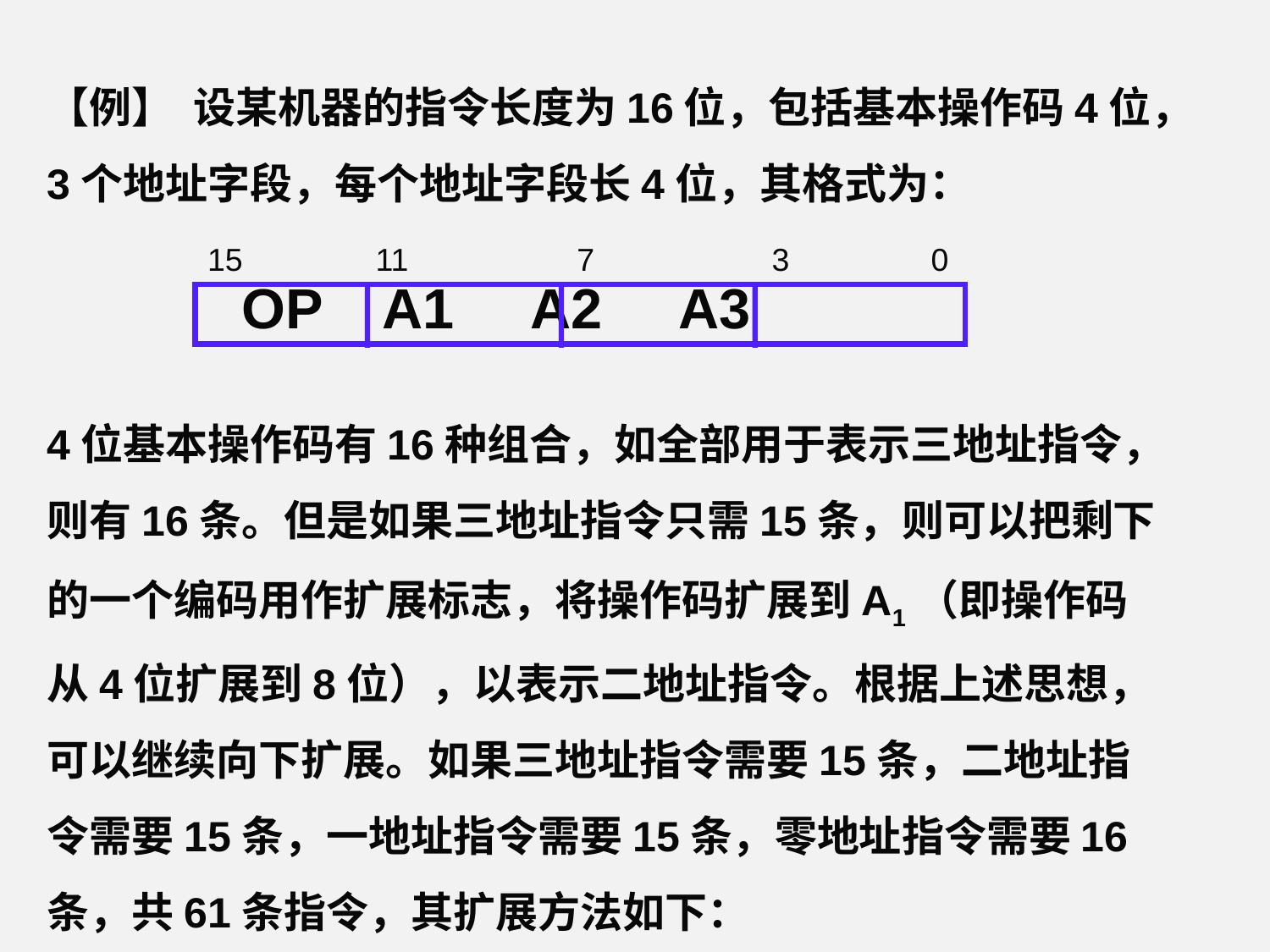

【例】  设某机器的指令长度为16位，包括基本操作码4位，
3个地址字段，每个地址字段长4位，其格式为：
15               11                   7                    3                0
 OP    A1     A2     A3

4位基本操作码有16种组合，如全部用于表示三地址指令，则有16条。但是如果三地址指令只需15条，则可以把剩下的一个编码用作扩展标志，将操作码扩展到A1（即操作码从4位扩展到8位），以表示二地址指令。根据上述思想，可以继续向下扩展。如果三地址指令需要15条，二地址指令需要15条，一地址指令需要15条，零地址指令需要16条，共61条指令，其扩展方法如下：
56